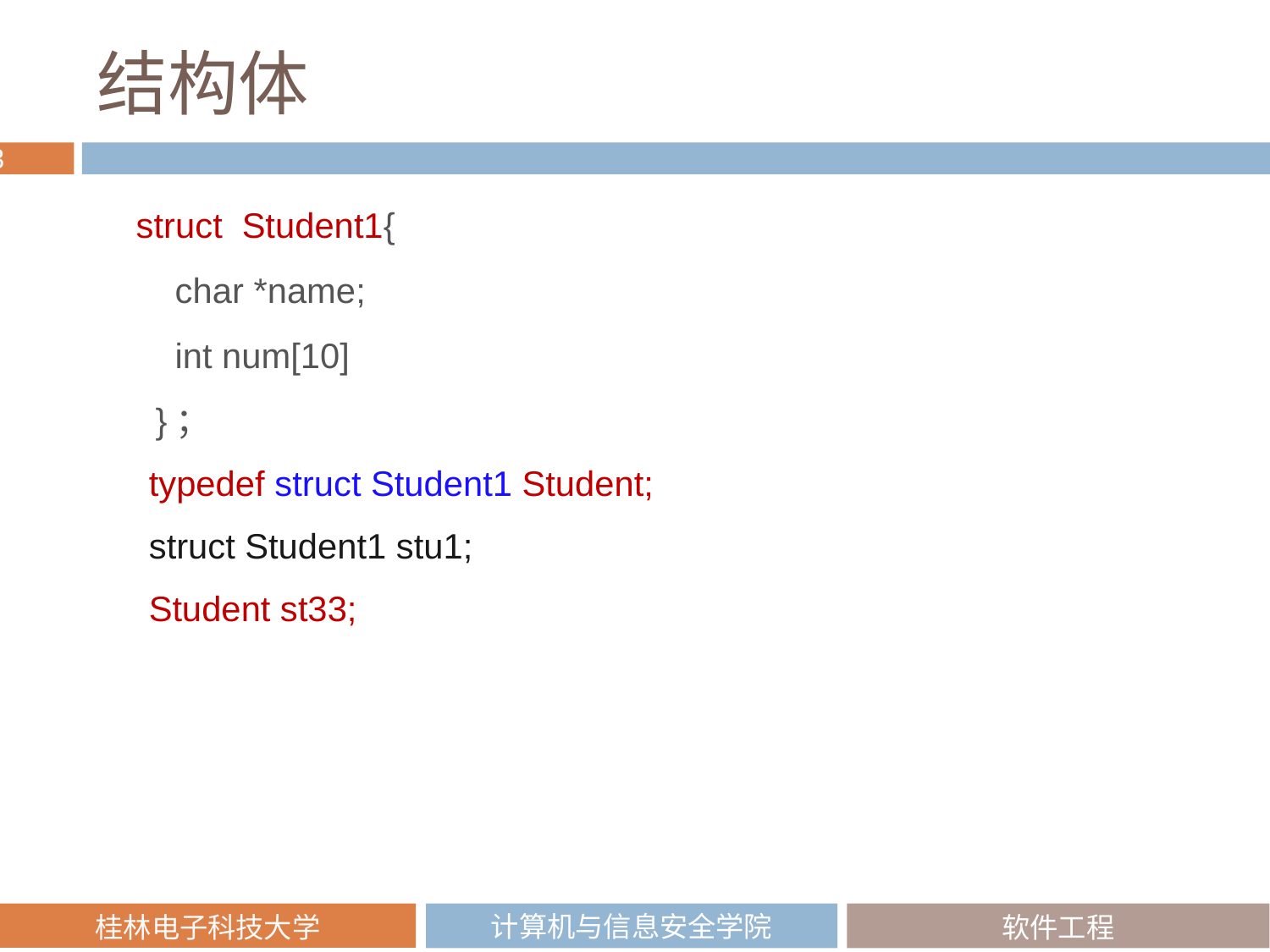

# 结构体
struct  Student1{
    char *name;
    int num[10]
  }；
typedef struct Student1 Student;
struct Student1 stu1;
Student st33;